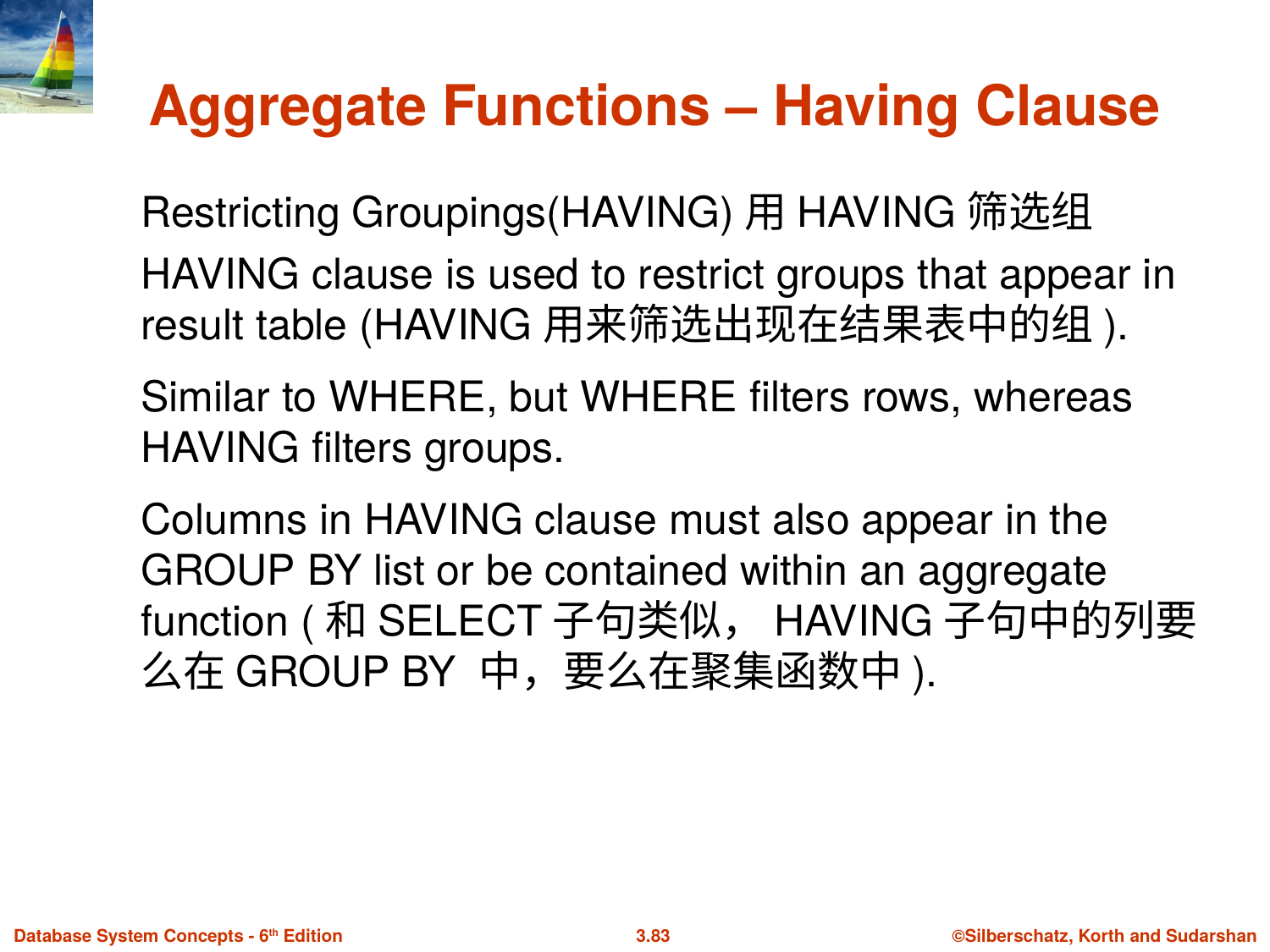

# Aggregate Functions – Having Clause
Restricting Groupings(HAVING)用HAVING筛选组
HAVING clause is used to restrict groups that appear in result table (HAVING用来筛选出现在结果表中的组).
Similar to WHERE, but WHERE filters rows, whereas HAVING filters groups.
Columns in HAVING clause must also appear in the GROUP BY list or be contained within an aggregate function (和SELECT子句类似，HAVING子句中的列要么在GROUP BY 中，要么在聚集函数中).